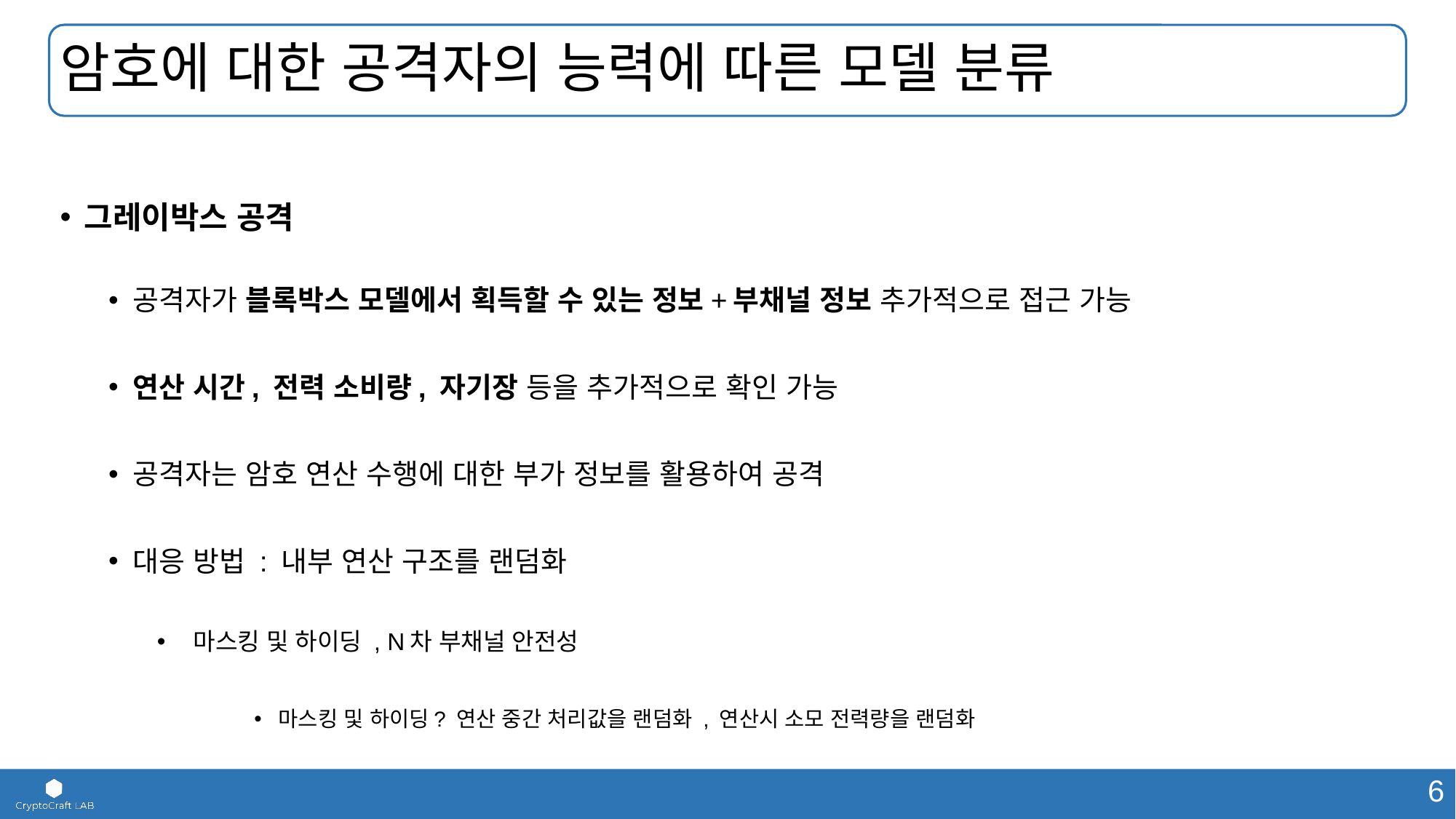

# 암호에 대한 공격자의 능력에 따른 모델 분류

그레이박스 공격

공격자가 블록박스 모델에서 획득할 수 있는 정보+부채널 정보 추가적으로 접근 가능

연산 시간, 전력 소비량, 자기장 등을 추가적으로 확인 가능

공격자는 암호 연산 수행에 대한 부가 정보를 활용하여 공격

대응 방법 : 내부 연산 구조를 랜덤화

 마스킹 및 하이딩 , N차 부채널 안전성

마스킹 및 하이딩? 연산 중간 처리값을 랜덤화 , 연산시 소모 전력량을 랜덤화